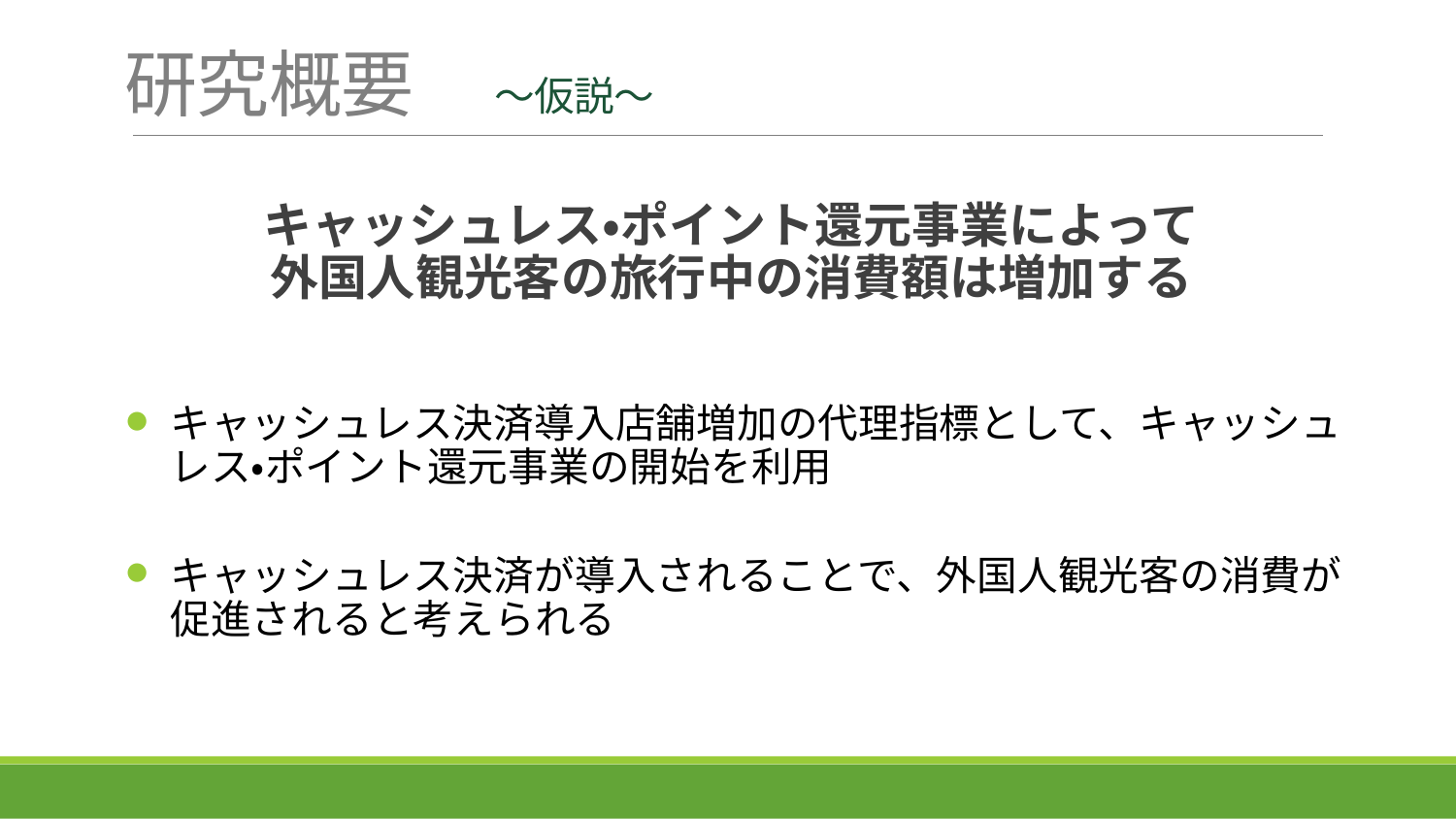

研究概要　 〜仮説〜
キャッシュレス・ポイント還元事業によって
外国人観光客の旅行中の消費額は増加する

キャッシュレス決済導入店舗増加の代理指標として、キャッシュレス・ポイント還元事業の開始を利用
キャッシュレス決済が導入されることで、外国人観光客の消費が促進されると考えられる